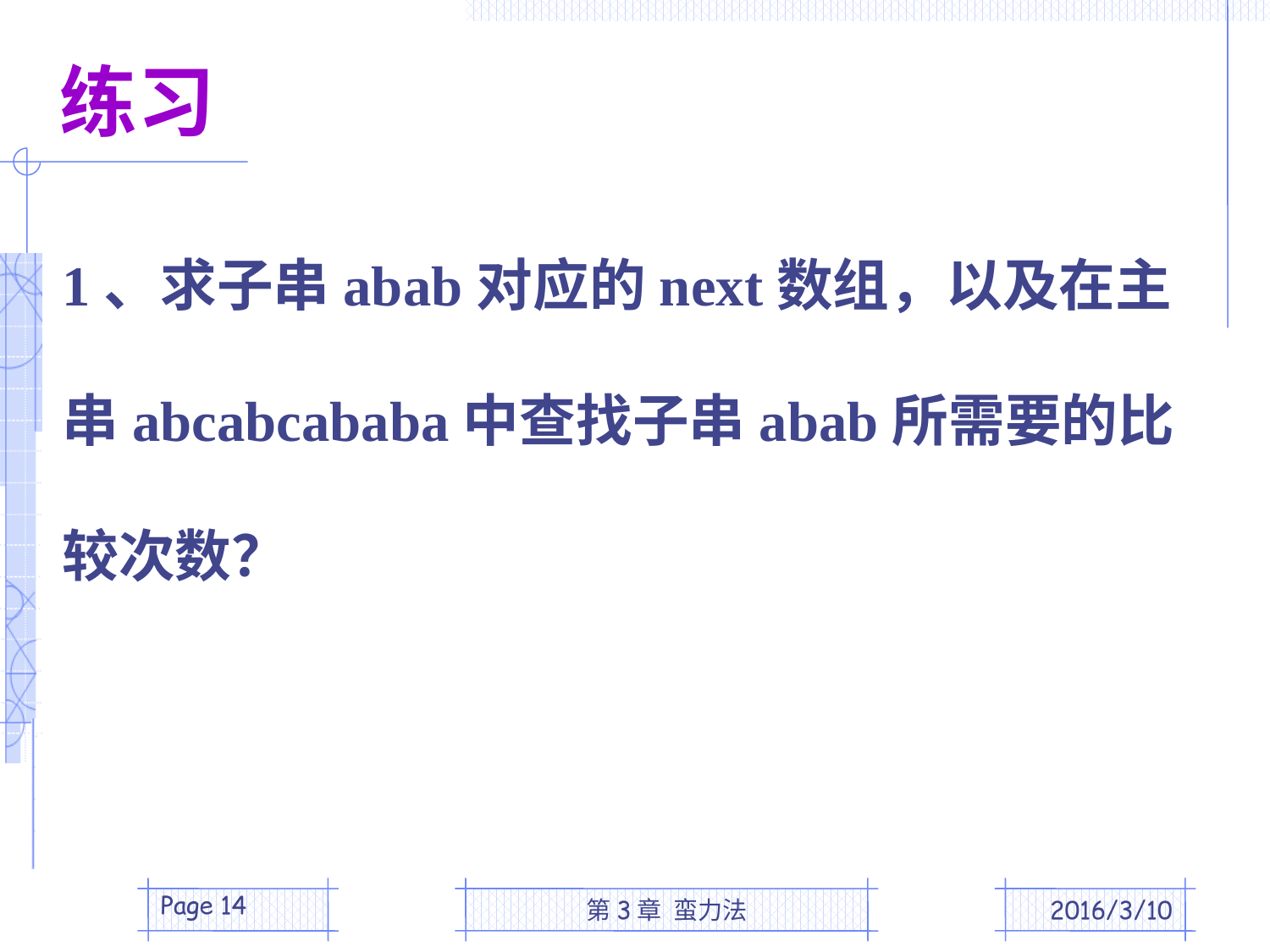

练习
1、求子串abab对应的next数组，以及在主串abcabcababa中查找子串abab所需要的比较次数？
Page 14
第3章  蛮力法
2016/3/10